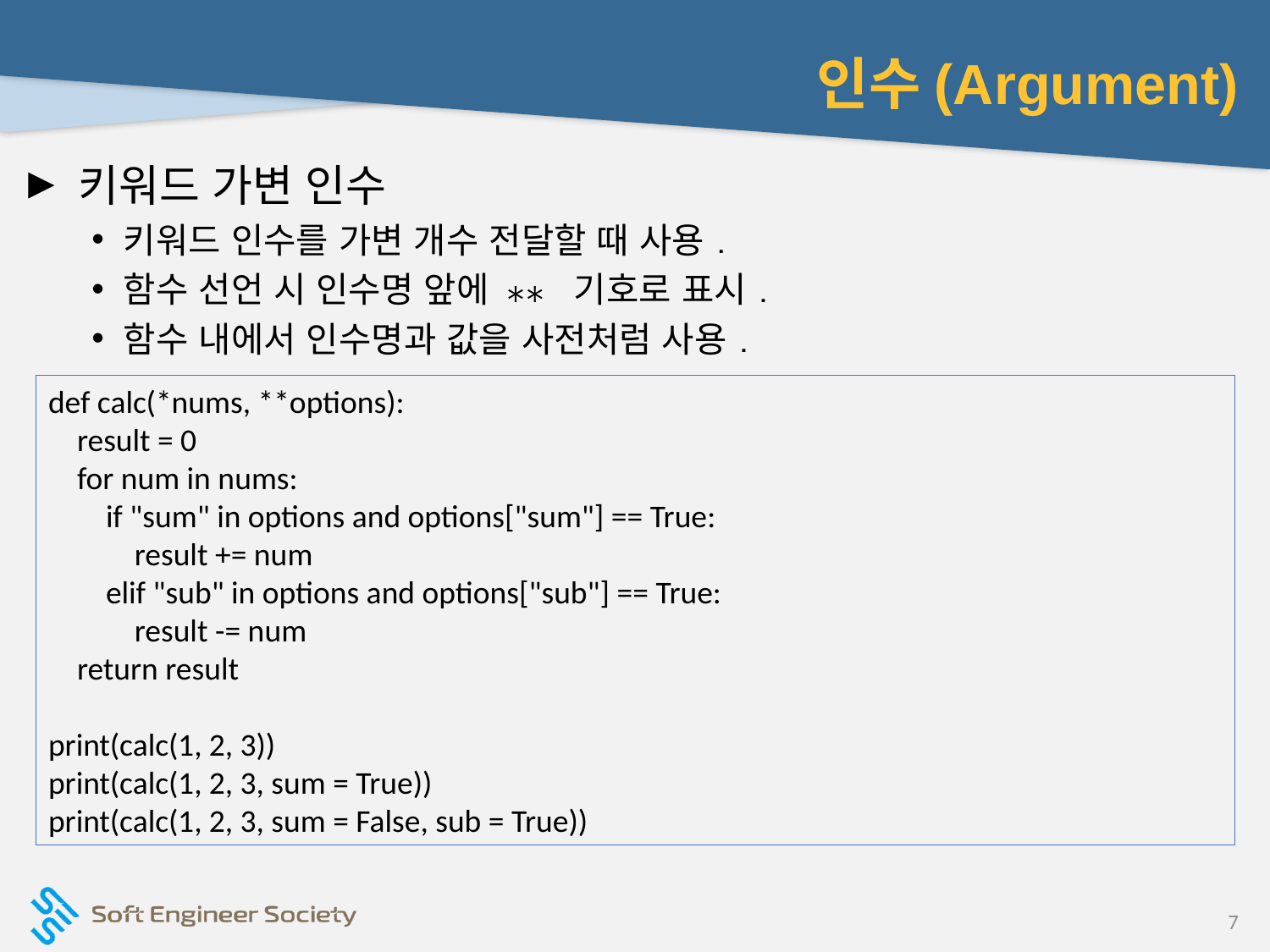

# 인수(Argument)
키워드 가변 인수
키워드 인수를 가변 개수 전달할 때 사용.
함수 선언 시 인수명 앞에 ** 기호로 표시.
함수 내에서 인수명과 값을 사전처럼 사용.
def calc(*nums, **options):
    result = 0
    for num in nums:
        if "sum" in options and options["sum"] == True:
            result += num
        elif "sub" in options and options["sub"] == True:
            result -= num
    return result

print(calc(1, 2, 3))
print(calc(1, 2, 3, sum = True))
print(calc(1, 2, 3, sum = False, sub = True))
7